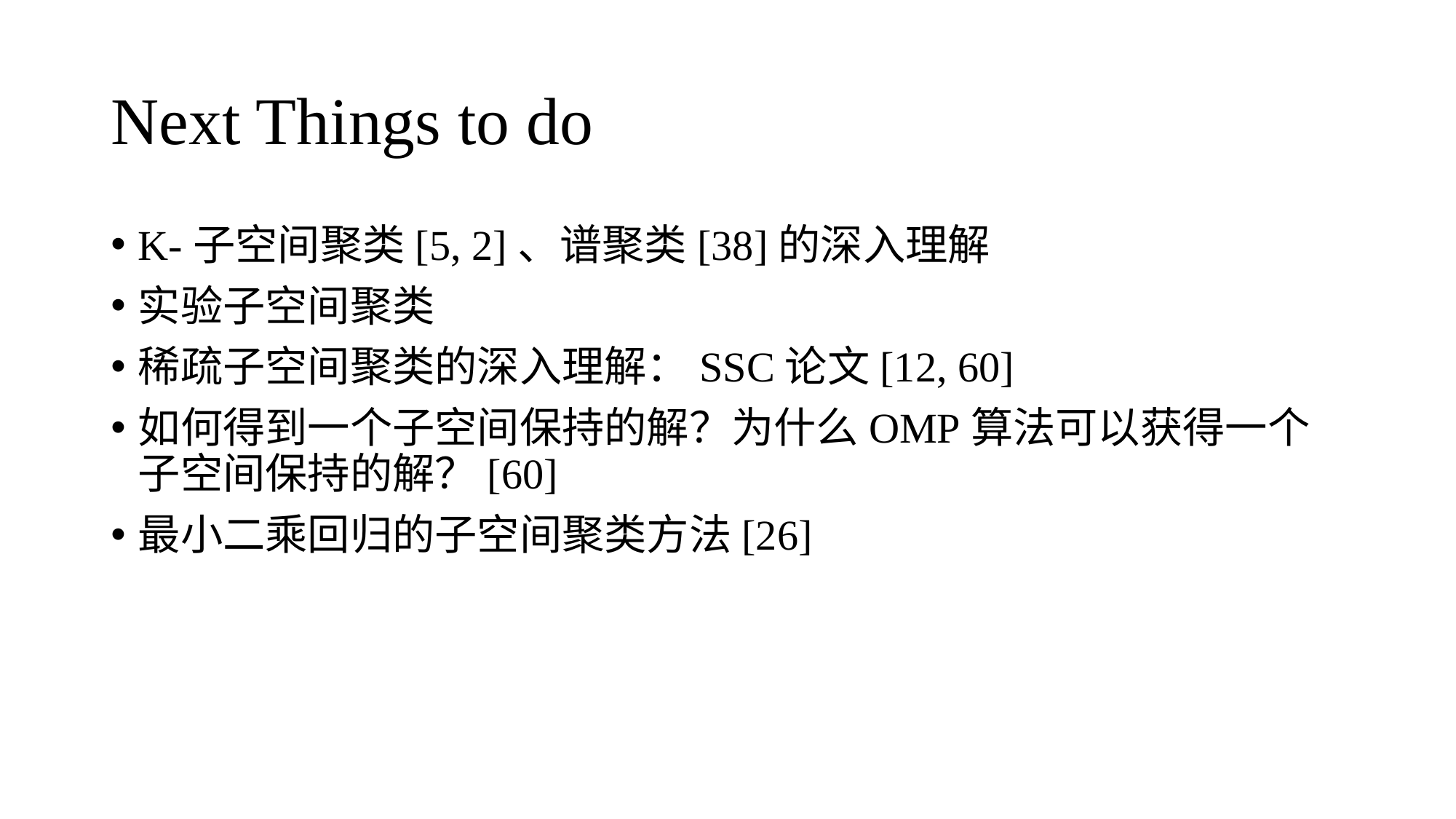

# Next Things to do
K-子空间聚类[5, 2]、谱聚类[38]的深入理解
实验子空间聚类
稀疏子空间聚类的深入理解：SSC论文[12, 60]
如何得到一个子空间保持的解？为什么OMP算法可以获得一个子空间保持的解？[60]
最小二乘回归的子空间聚类方法[26]